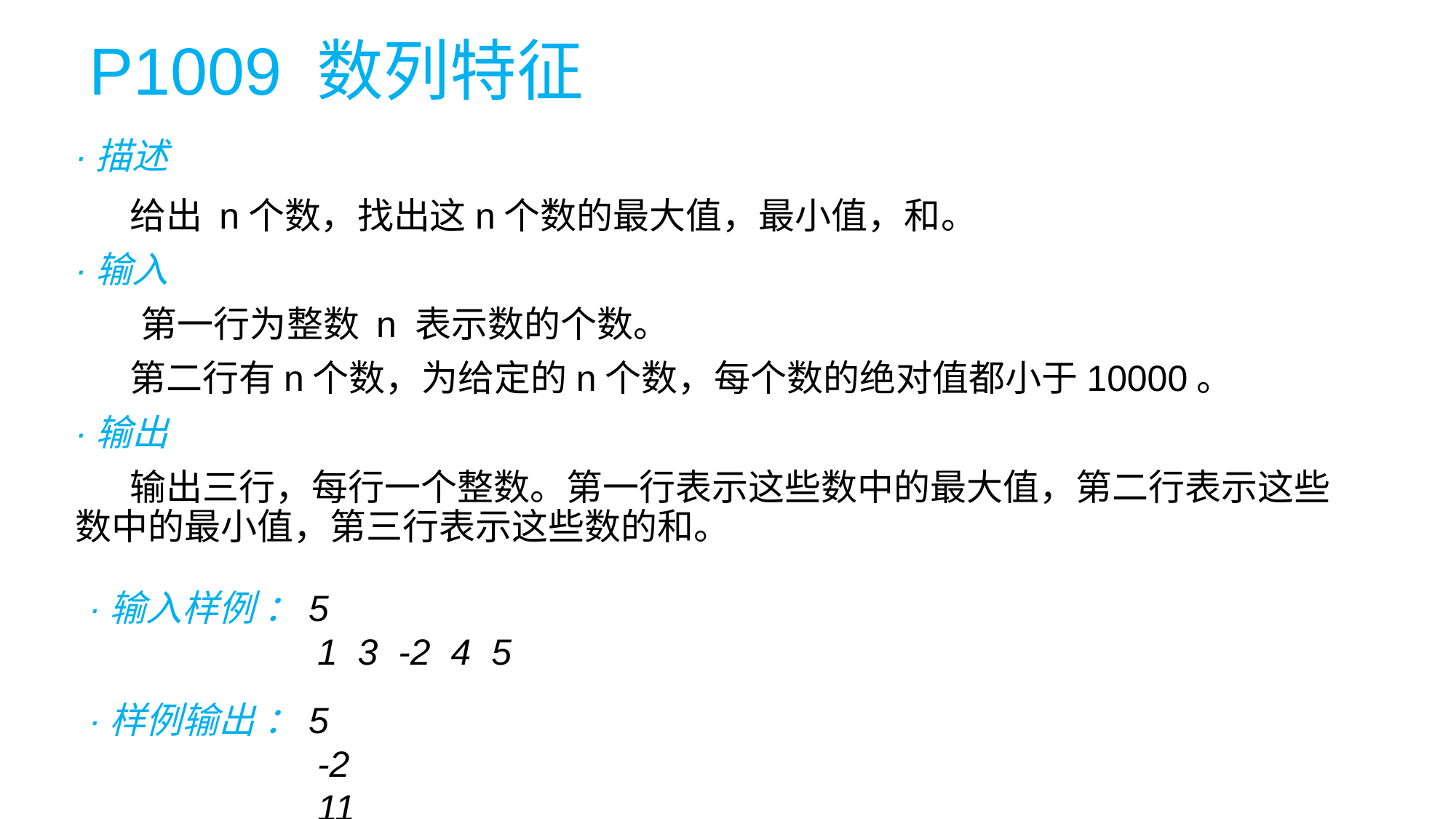

# P1009 数列特征
·描述
给出 n个数，找出这n个数的最大值，最小值，和。
·输入
       第一行为整数 n 表示数的个数。
第二行有n个数，为给定的n个数，每个数的绝对值都小于10000。
·输出
输出三行，每行一个整数。第一行表示这些数中的最大值，第二行表示这些数中的最小值，第三行表示这些数的和。
·输入样例 ：5
 1  3  -2  4  5
·样例输出 ：5
 		 -2
 11